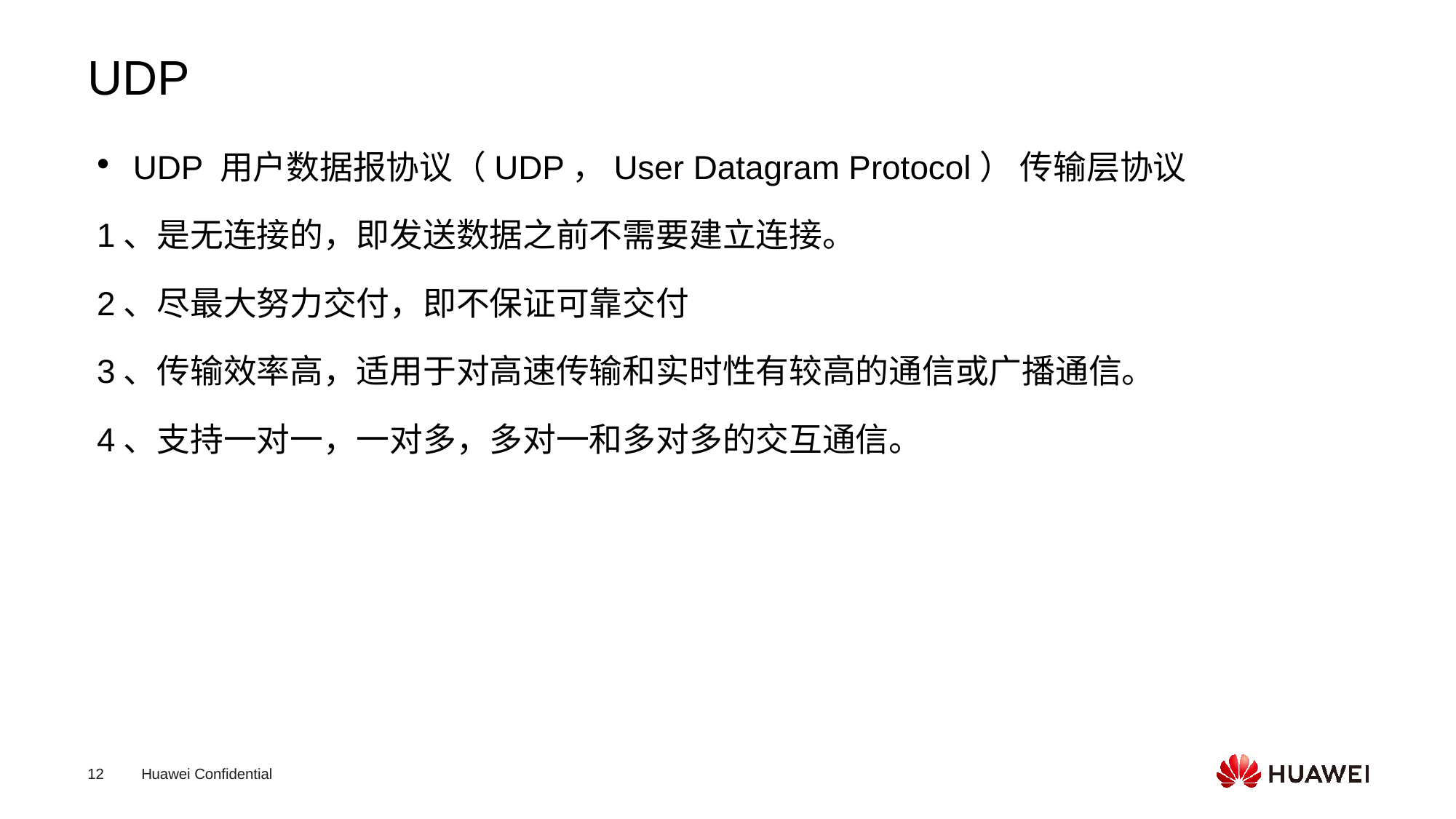

# UDP
UDP 用户数据报协议（UDP，User Datagram Protocol） 传输层协议
1、是无连接的，即发送数据之前不需要建立连接。
2、尽最大努力交付，即不保证可靠交付
3、传输效率高，适用于对高速传输和实时性有较高的通信或广播通信。
4、支持一对一，一对多，多对一和多对多的交互通信。